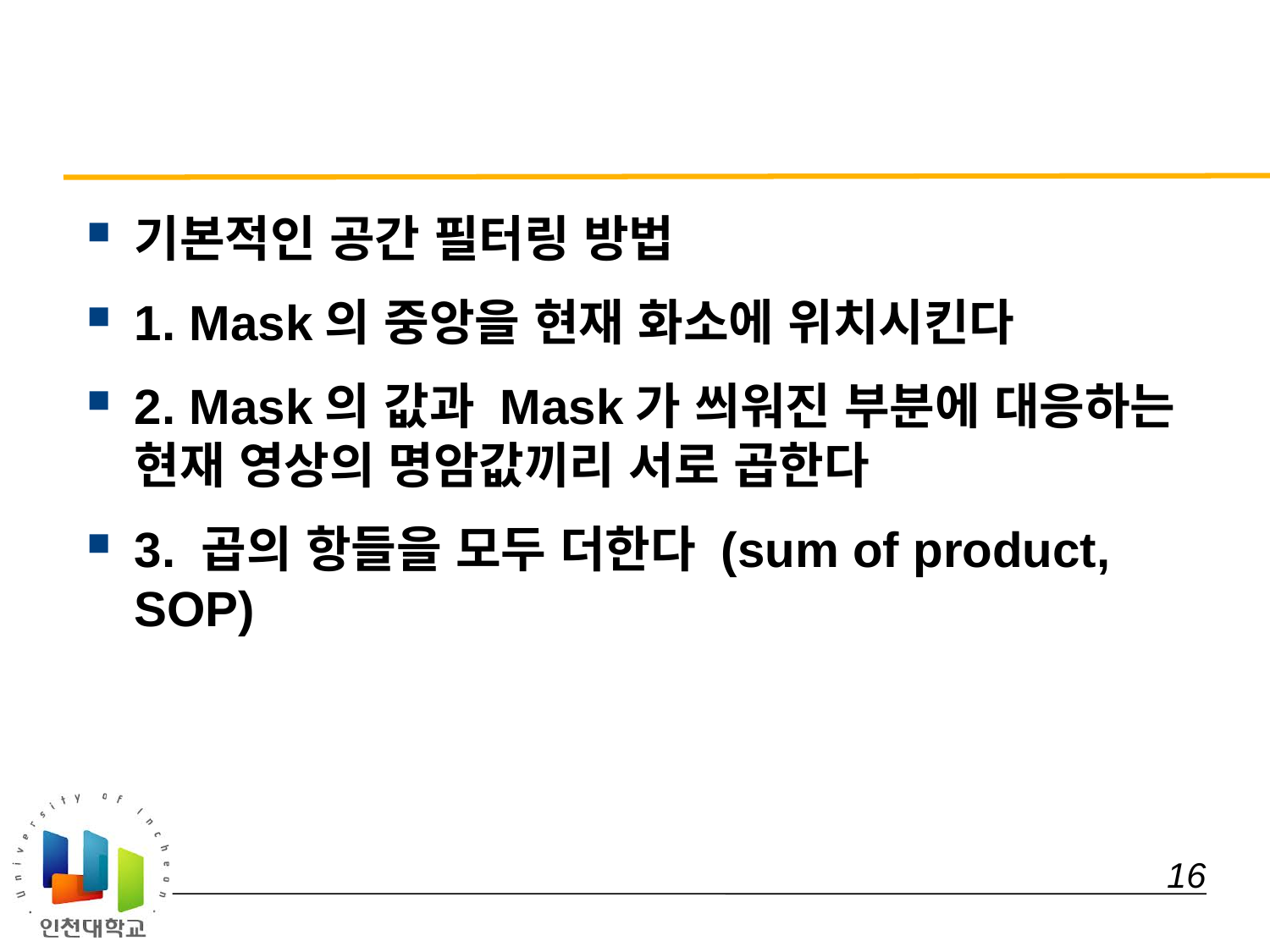

#
기본적인 공간 필터링 방법
1. Mask의 중앙을 현재 화소에 위치시킨다
2. Mask의 값과 Mask가 씌워진 부분에 대응하는 현재 영상의 명암값끼리 서로 곱한다
3. 곱의 항들을 모두 더한다 (sum of product, SOP)
 16